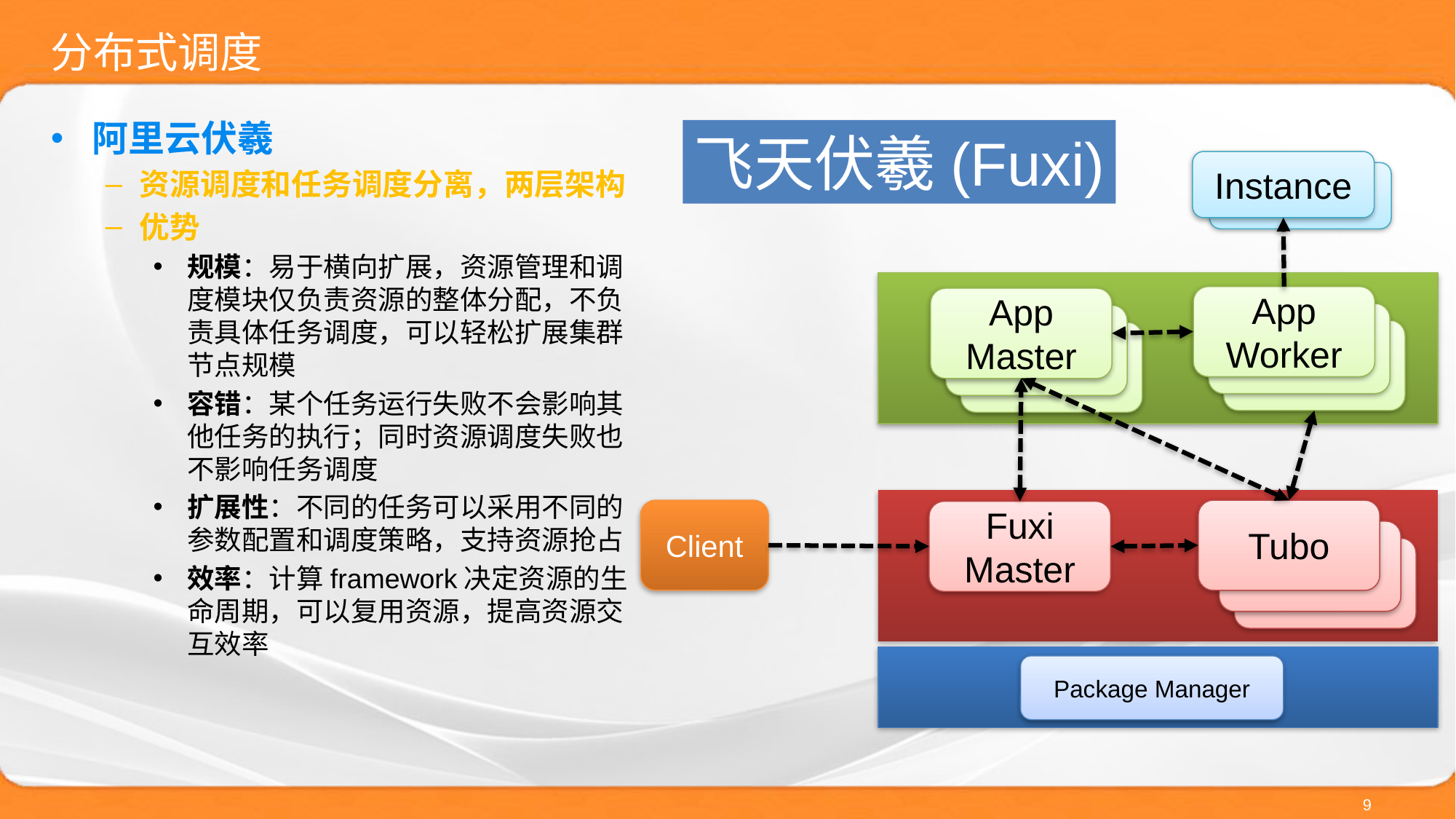

# 分布式调度
阿里云伏羲
资源调度和任务调度分离，两层架构
优势
规模：易于横向扩展，资源管理和调度模块仅负责资源的整体分配，不负责具体任务调度，可以轻松扩展集群节点规模
容错：某个任务运行失败不会影响其他任务的执行；同时资源调度失败也不影响任务调度
扩展性：不同的任务可以采用不同的参数配置和调度策略，支持资源抢占
效率：计算framework决定资源的生命周期，可以复用资源，提高资源交互效率
飞天伏羲(Fuxi)
Instance

App
Worker
App
Master

Client
Tubo
Fuxi Master

Package Manager
9